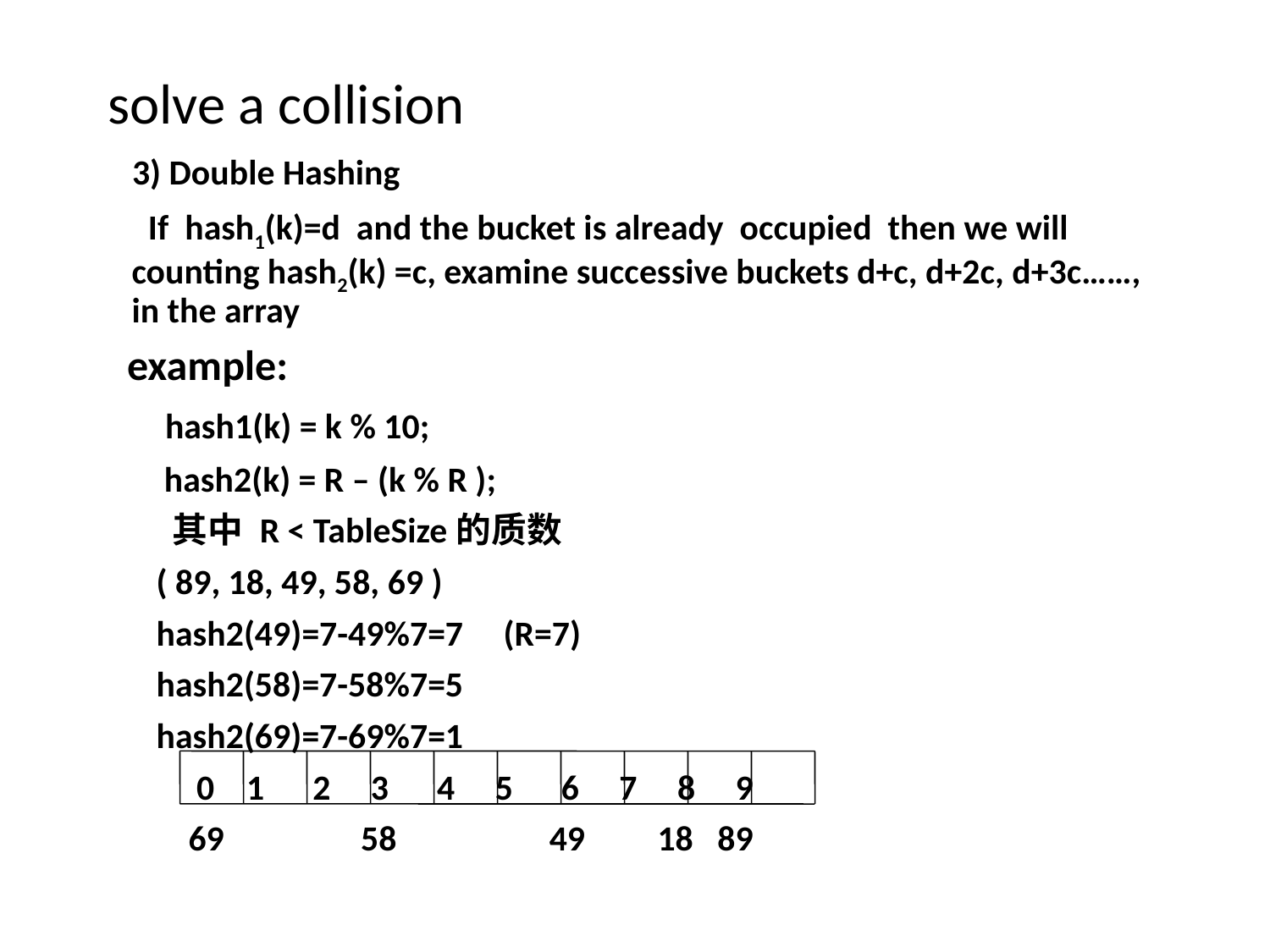

# solve a collision
   3) Double Hashing
     If  hash1(k)=d  and the bucket is already  occupied  then we will  counting hash2(k) =c, examine successive buckets d+c, d+2c, d+3c……,  in the array
  example:
      hash1(k) = k % 10;
       hash2(k) = R – (k % R );
       其中 R < TableSize的质数
      ( 89, 18, 49, 58, 69 )
      hash2(49)=7-49%7=7     (R=7)
      hash2(58)=7-58%7=5
      hash2(69)=7-69%7=1
           0    1      2     3      4     5      6     7     8     9
          69                 58                   49         18   89